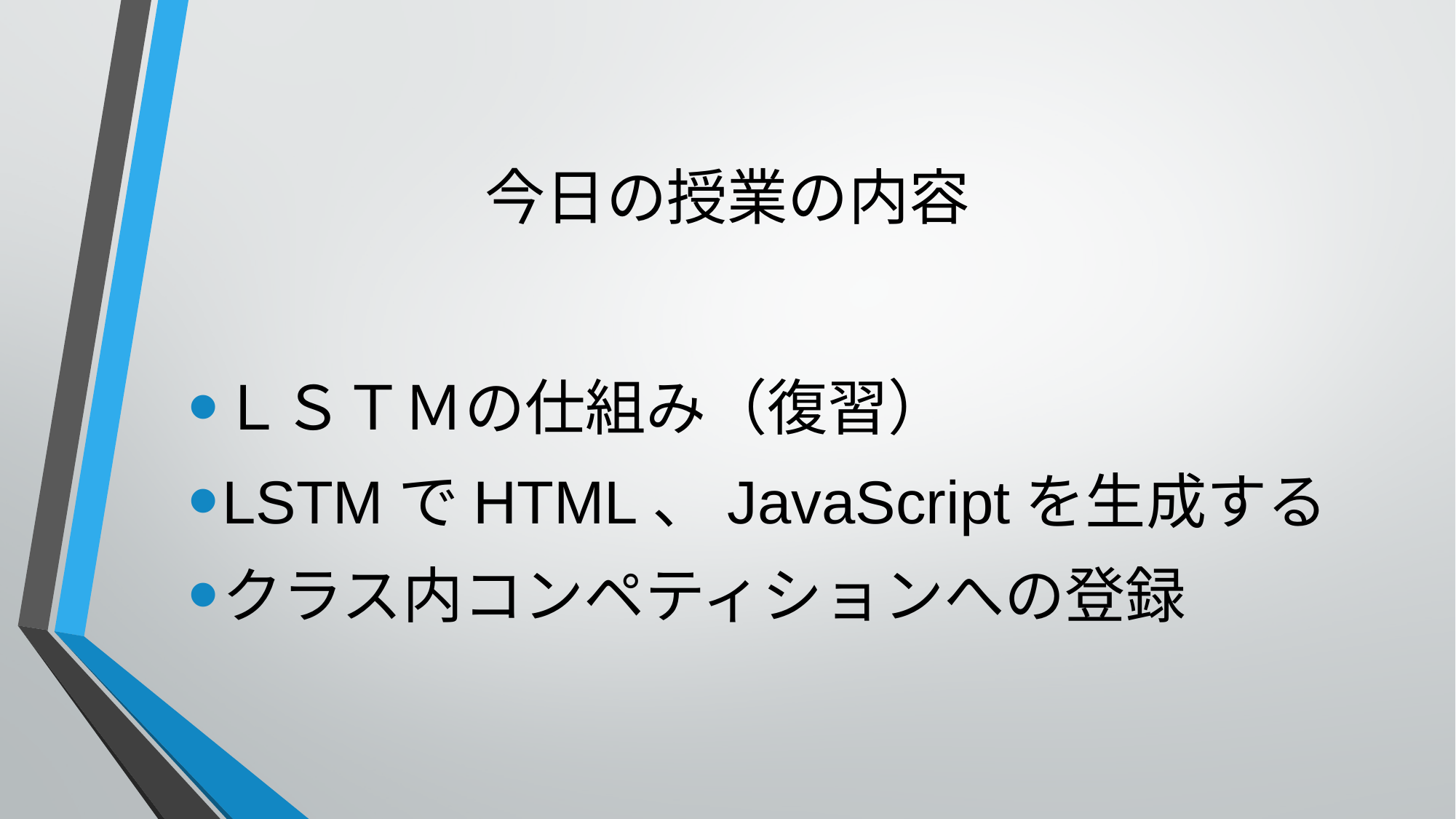

# 今日の授業の内容
ＬＳＴＭの仕組み（復習）
LSTMでHTML、JavaScriptを生成する
クラス内コンペティションへの登録